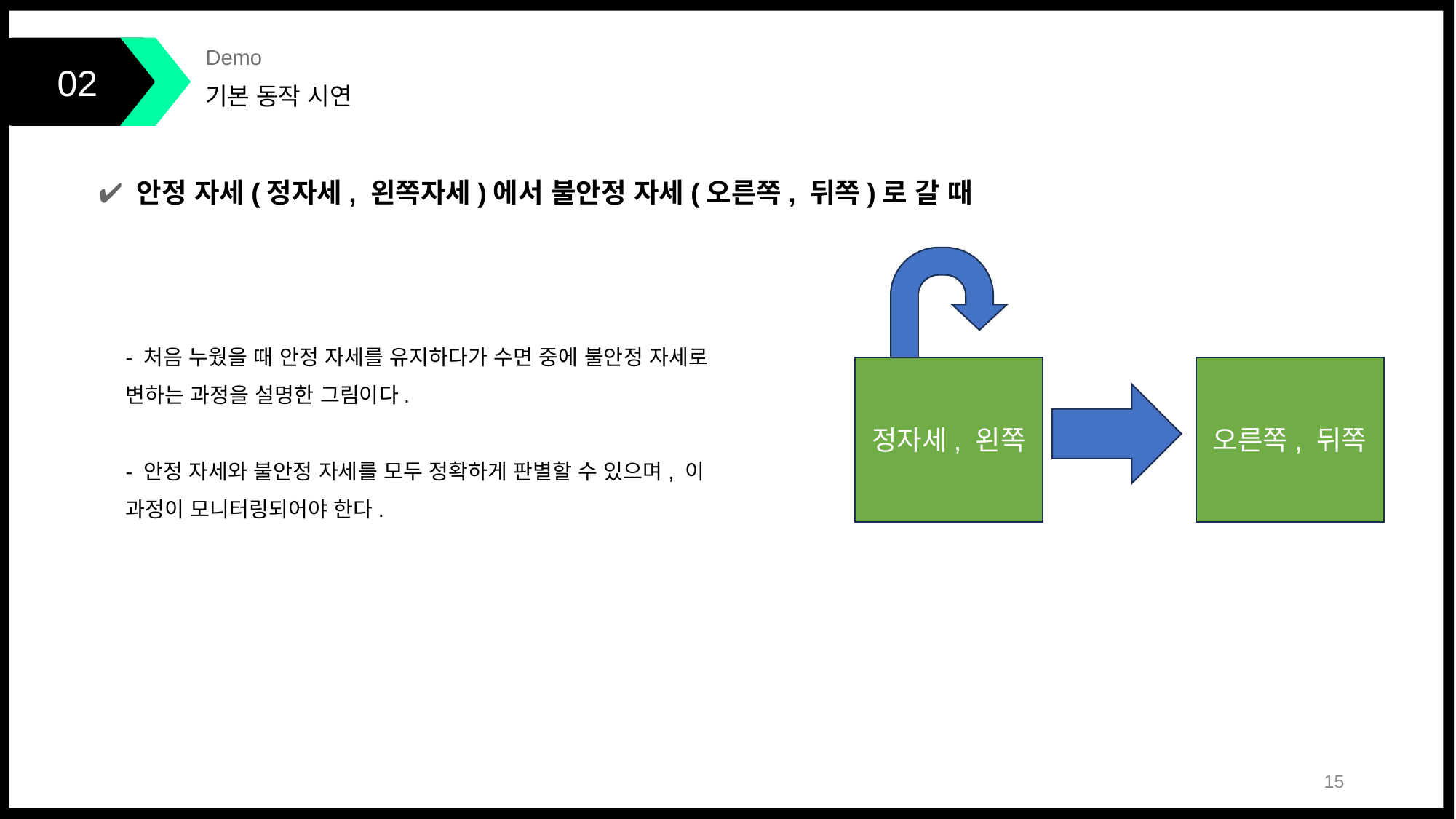

02
Demo
기본 동작 시연
✔ 안정 자세(정자세, 왼쪽자세)에서 불안정 자세(오른쪽, 뒤쪽)로 갈 때

정자세, 왼쪽
오른쪽, 뒤쪽

- 처음 누웠을 때 안정 자세를 유지하다가 수면 중에 불안정 자세로 변하는 과정을 설명한 그림이다.

- 안정 자세와 불안정 자세를 모두 정확하게 판별할 수 있으며, 이 과정이 모니터링되어야 한다.

15